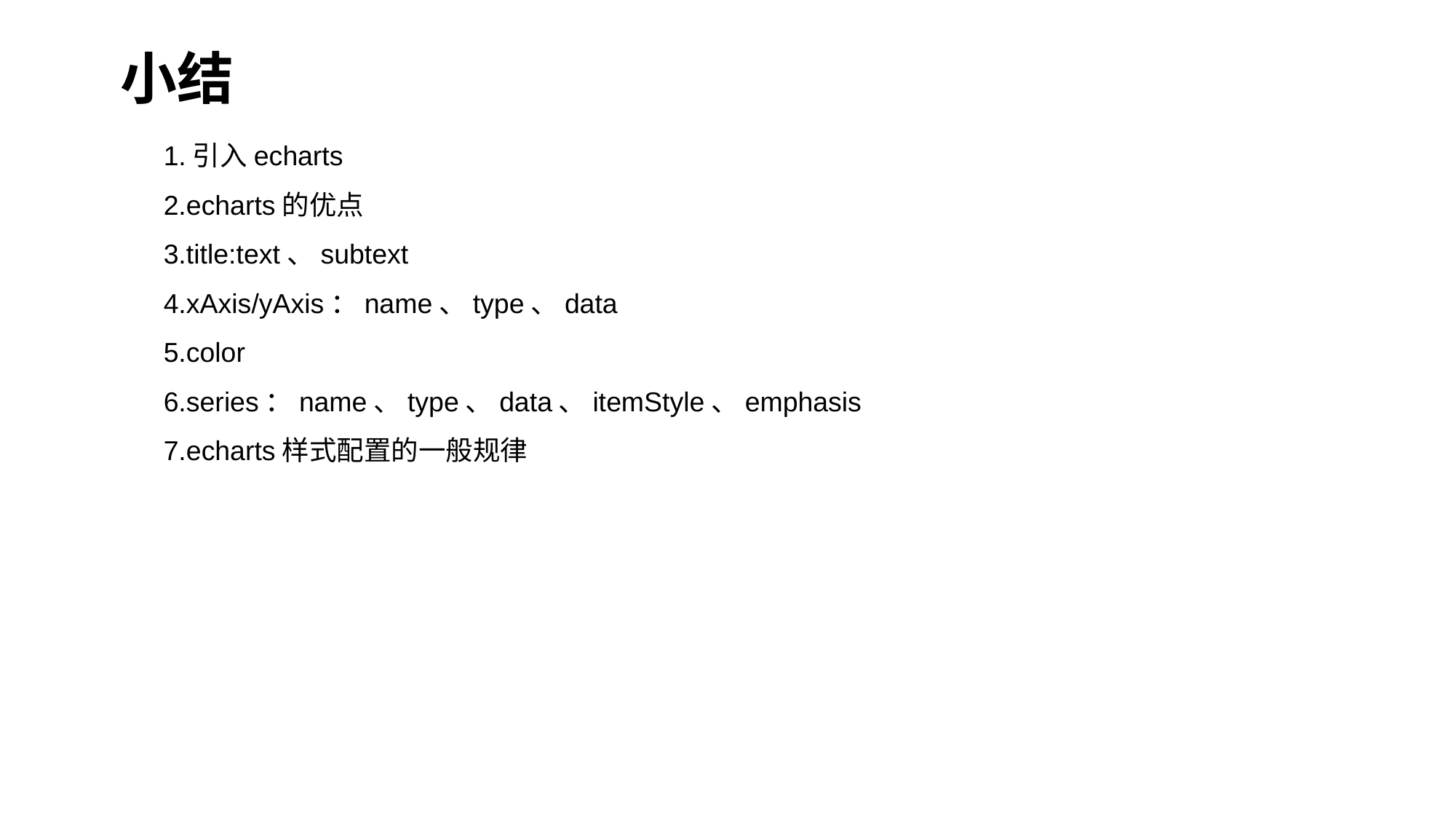

小结
1.引入echarts
2.echarts的优点
3.title:text、subtext
4.xAxis/yAxis：name、type、data
5.color
6.series：name、type、data、itemStyle、emphasis
7.echarts样式配置的一般规律